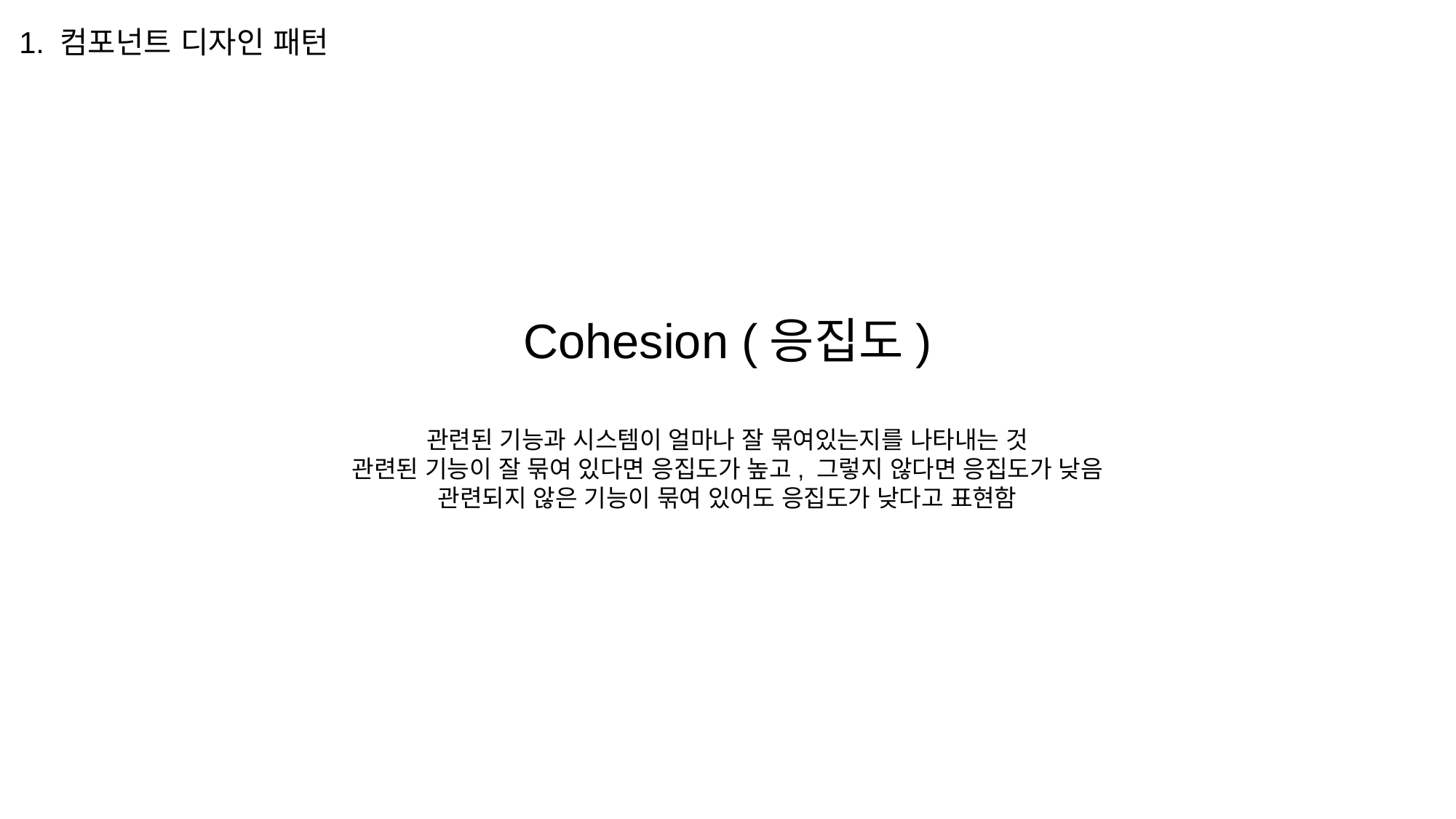

1. 컴포넌트 디자인 패턴
Cohesion (응집도)
관련된 기능과 시스템이 얼마나 잘 묶여있는지를 나타내는 것
관련된 기능이 잘 묶여 있다면 응집도가 높고, 그렇지 않다면 응집도가 낮음
관련되지 않은 기능이 묶여 있어도 응집도가 낮다고 표현함